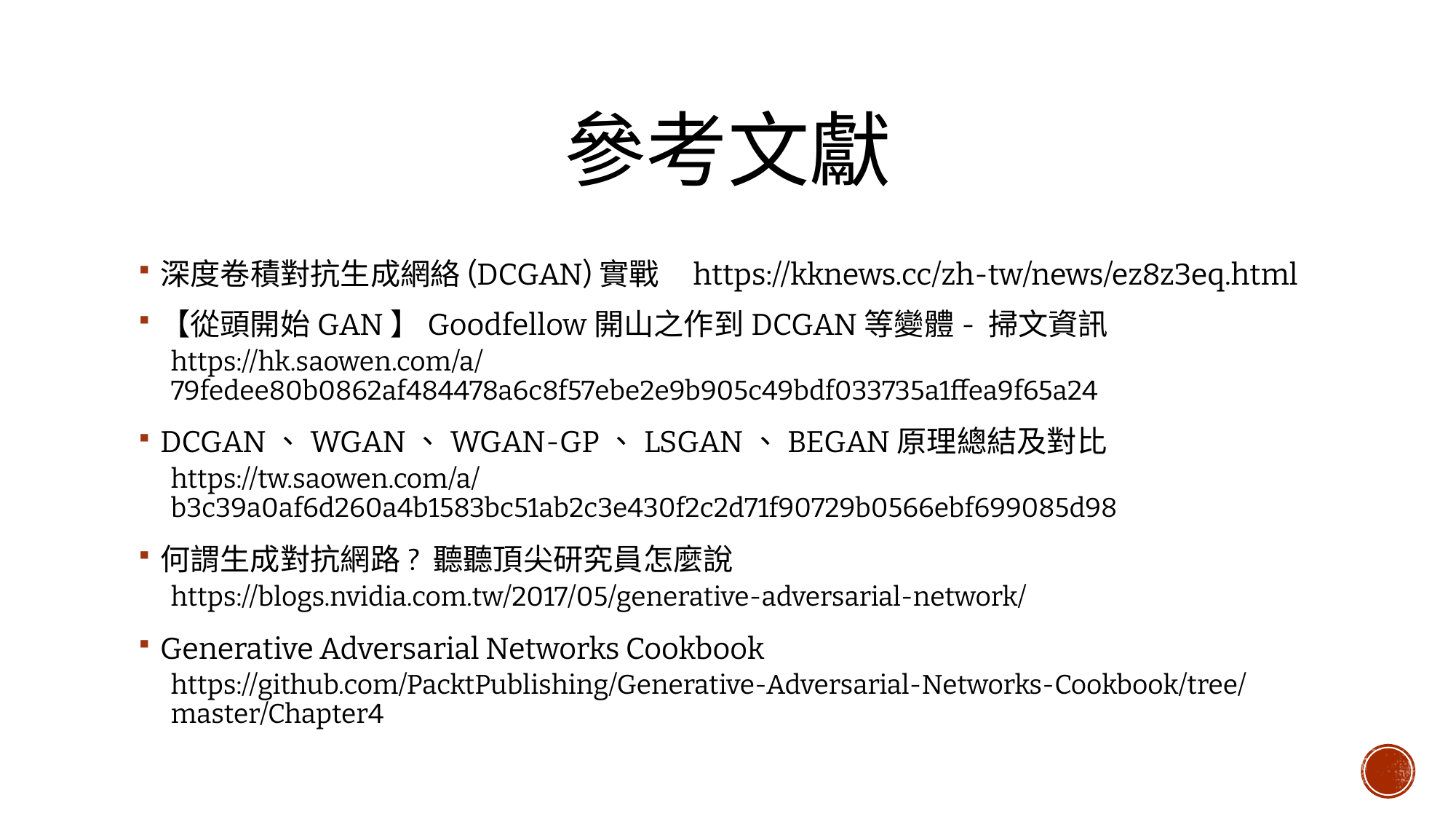

# 參考文獻
深度卷積對抗生成網絡(DCGAN)實戰    https://kknews.cc/zh-tw/news/ez8z3eq.html
【從頭開始GAN】Goodfellow開山之作到DCGAN等變體- 掃文資訊
https://hk.saowen.com/a/79fedee80b0862af484478a6c8f57ebe2e9b905c49bdf033735a1ffea9f65a24
DCGAN、WGAN、WGAN-GP、LSGAN、BEGAN原理總結及對比
https://tw.saowen.com/a/b3c39a0af6d260a4b1583bc51ab2c3e430f2c2d71f90729b0566ebf699085d98
何謂生成對抗網路? 聽聽頂尖研究員怎麼說
https://blogs.nvidia.com.tw/2017/05/generative-adversarial-network/
Generative Adversarial Networks Cookbook
https://github.com/PacktPublishing/Generative-Adversarial-Networks-Cookbook/tree/master/Chapter4